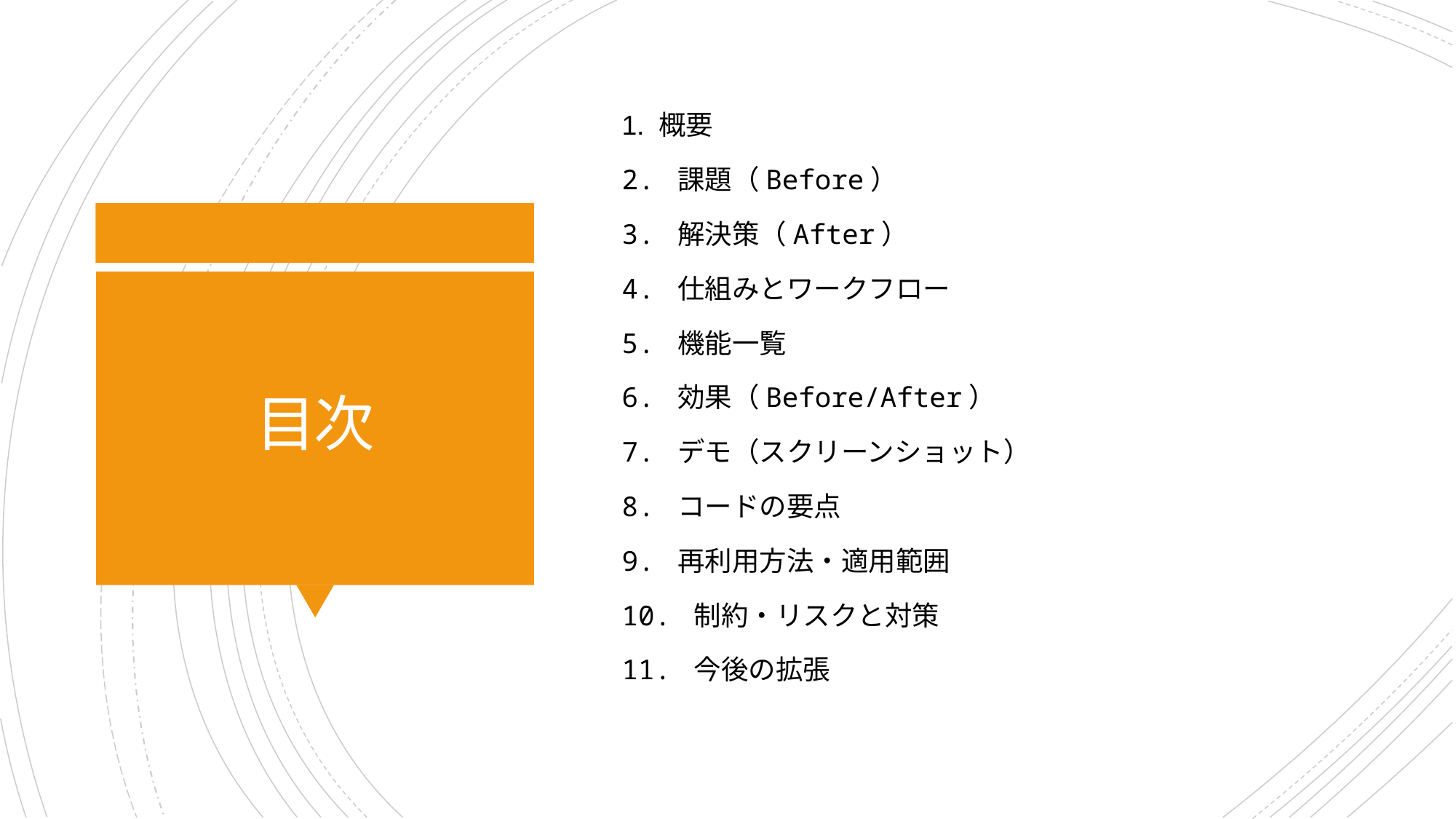

1. 概要
2. 課題（Before）
3. 解決策（After）
4. 仕組みとワークフロー
5. 機能一覧
6. 効果（Before/After）
7. デモ（スクリーンショット）
8. コードの要点
9. 再利用方法・適用範囲
10. 制約・リスクと対策
11. 今後の拡張

# 目次